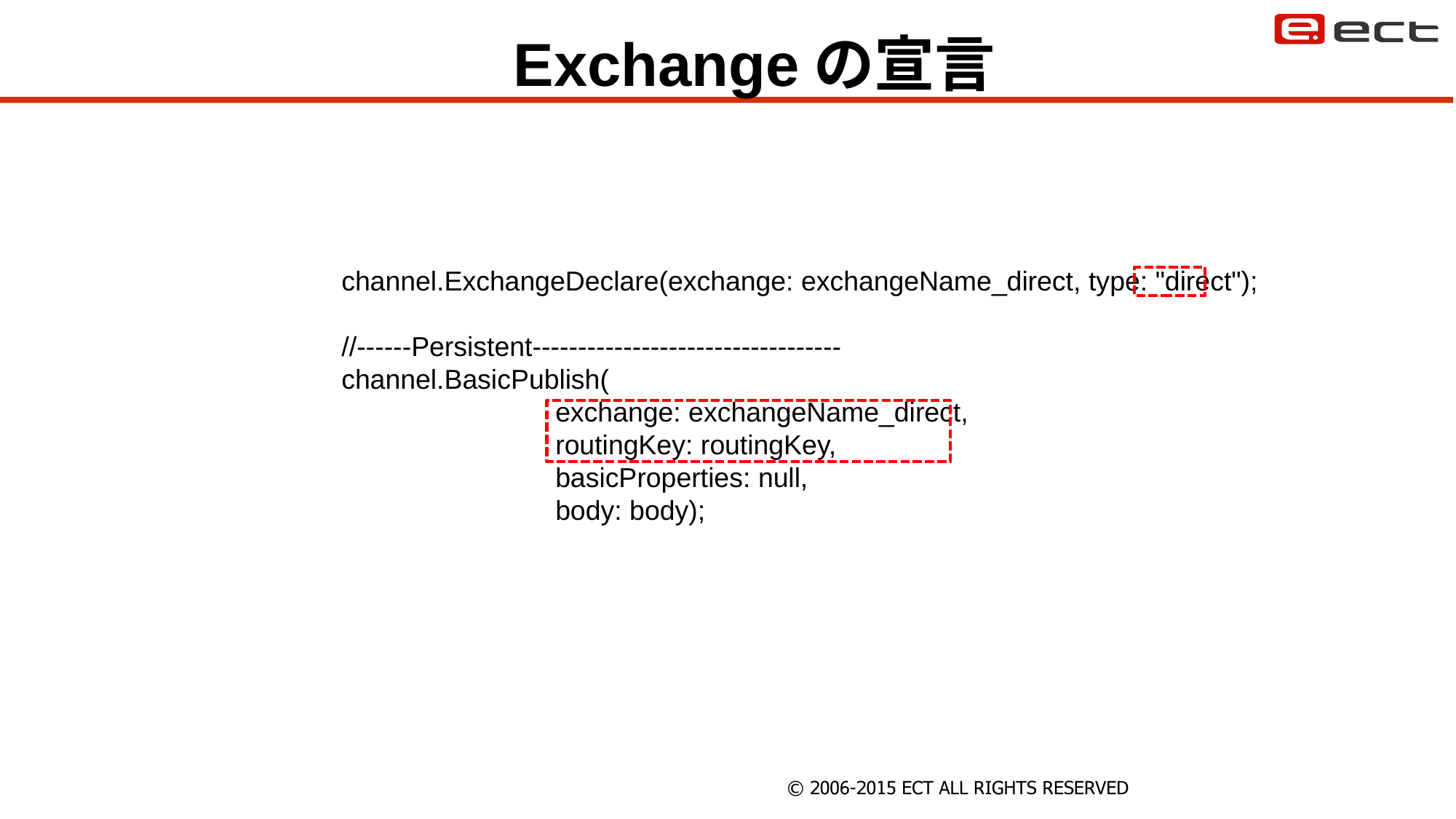

# Exchangeの宣言
channel.ExchangeDeclare(exchange: exchangeName_direct, type: "direct");

//------Persistent----------------------------------
channel.BasicPublish(
                            exchange: exchangeName_direct,
                            routingKey: routingKey,
                            basicProperties: null,
                            body: body);